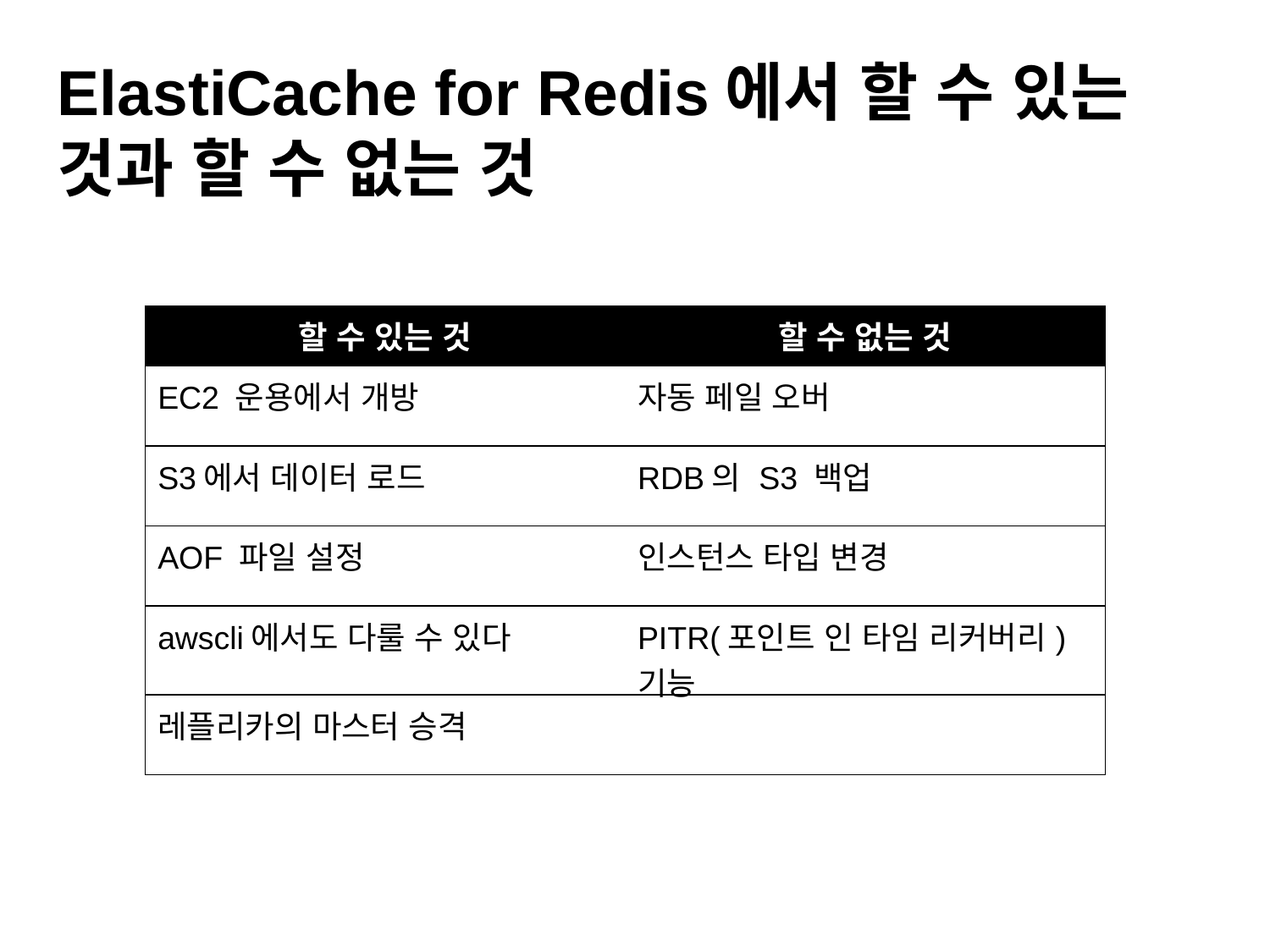

ElastiCache for Redis에서 할 수 있는 것과 할 수 없는 것
| 할 수 있는 것 | 할 수 없는 것 |
| --- | --- |
| EC2 운용에서 개방 | 자동 페일 오버 |
| S3에서 데이터 로드 | RDB의 S3 백업 |
| AOF 파일 설정 | 인스턴스 타입 변경 |
| awscli에서도 다룰 수 있다 | PITR(포인트 인 타임 리커버리) 기능 |
| 레플리카의 마스터 승격 |  |